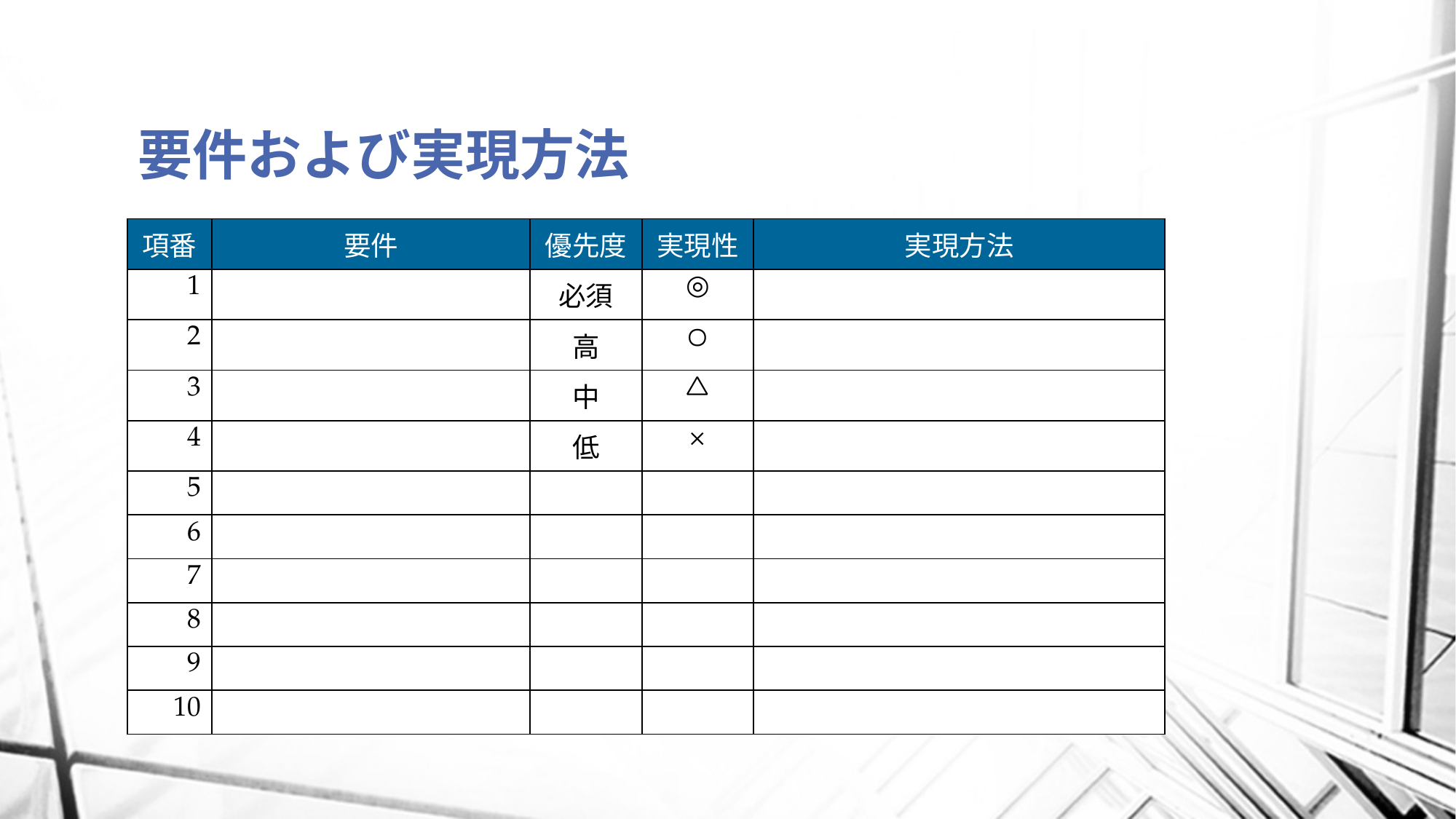

# 要件および実現方法
| 項番 | 要件 | 優先度 | 実現性 | 実現方法 |
| --- | --- | --- | --- | --- |
| 1 |  | 必須 | ◎ |  |
| 2 |  | 高 | ○ |  |
| 3 |  | 中 | △ |  |
| 4 |  | 低 | × |  |
| 5 |  |  |  |  |
| 6 |  |  |  |  |
| 7 |  |  |  |  |
| 8 |  |  |  |  |
| 9 |  |  |  |  |
| 10 |  |  |  |  |